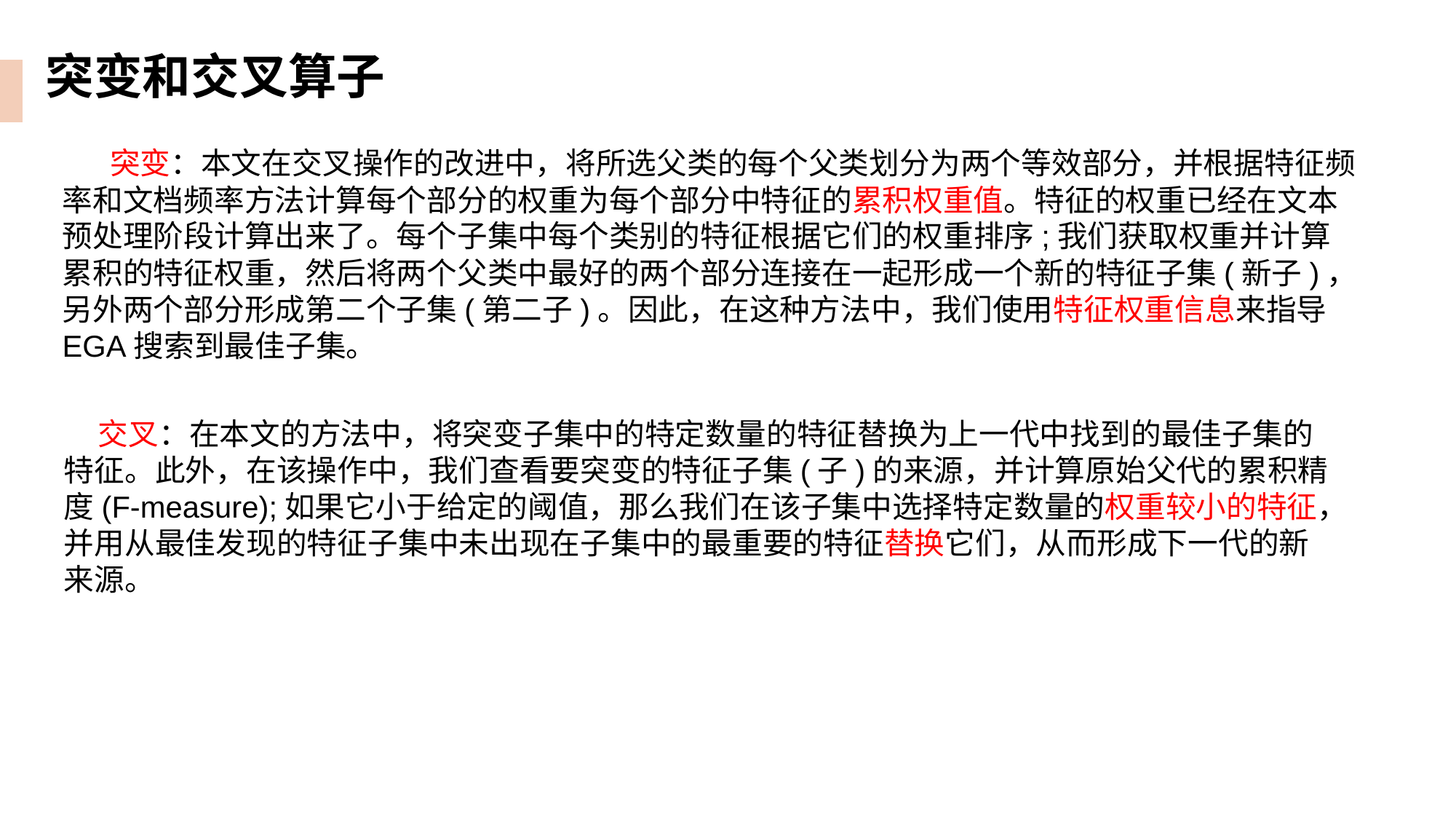

突变和交叉算子

      突变：本文在交叉操作的改进中，将所选父类的每个父类划分为两个等效部分，并根据特征频率和文档频率方法计算每个部分的权重为每个部分中特征的累积权重值。特征的权重已经在文本预处理阶段计算出来了。每个子集中每个类别的特征根据它们的权重排序;我们获取权重并计算累积的特征权重，然后将两个父类中最好的两个部分连接在一起形成一个新的特征子集(新子)，另外两个部分形成第二个子集(第二子)。因此，在这种方法中，我们使用特征权重信息来指导EGA搜索到最佳子集。
    交叉：在本文的方法中，将突变子集中的特定数量的特征替换为上一代中找到的最佳子集的特征。此外，在该操作中，我们查看要突变的特征子集(子)的来源，并计算原始父代的累积精度(F-measure);如果它小于给定的阈值，那么我们在该子集中选择特定数量的权重较小的特征，并用从最佳发现的特征子集中未出现在子集中的最重要的特征替换它们，从而形成下一代的新来源。